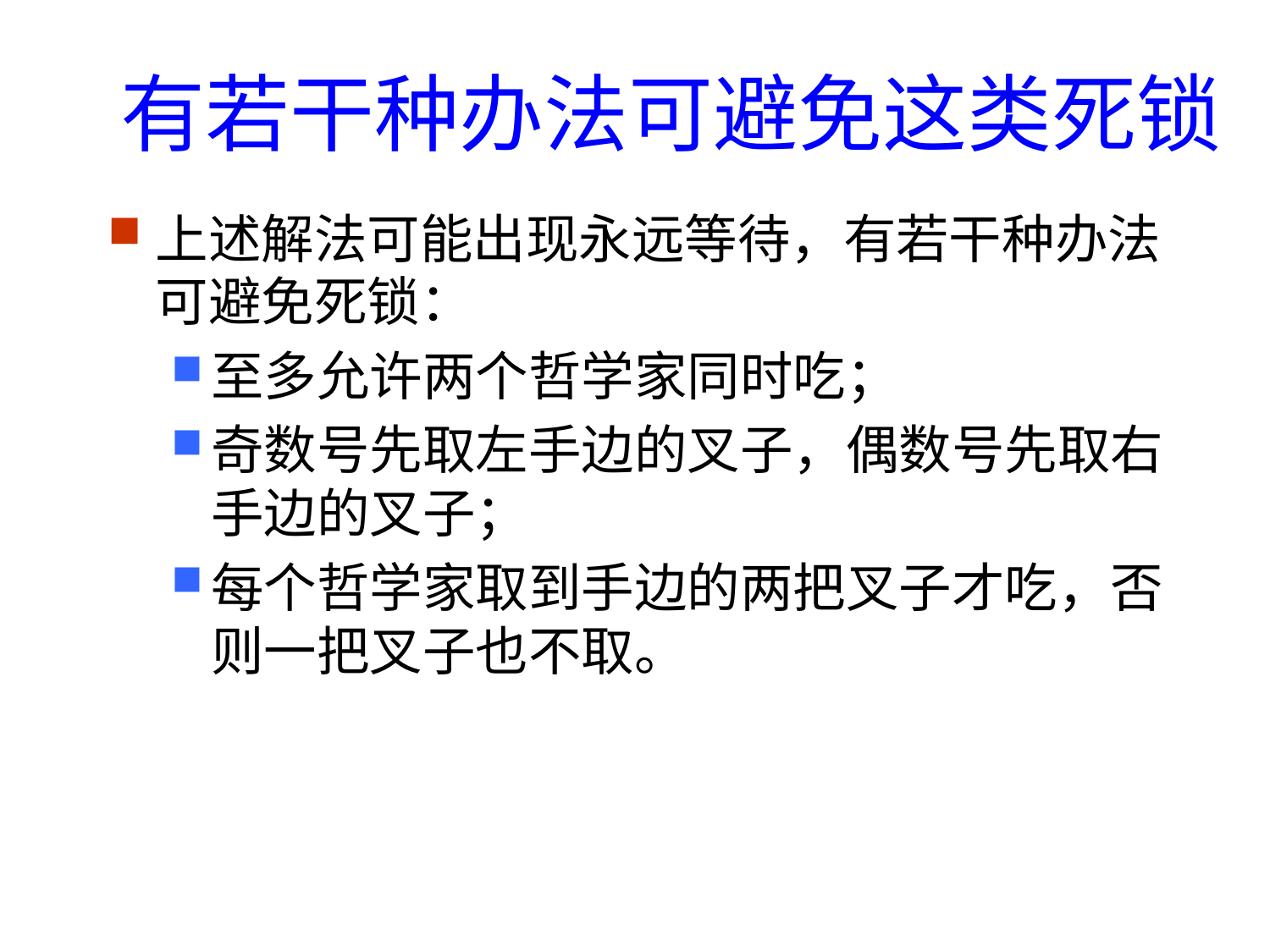

有若干种办法可避免这类死锁
上述解法可能出现永远等待，有若干种办法可避免死锁：
至多允许两个哲学家同时吃；
奇数号先取左手边的叉子，偶数号先取右手边的叉子；
每个哲学家取到手边的两把叉子才吃，否则一把叉子也不取。